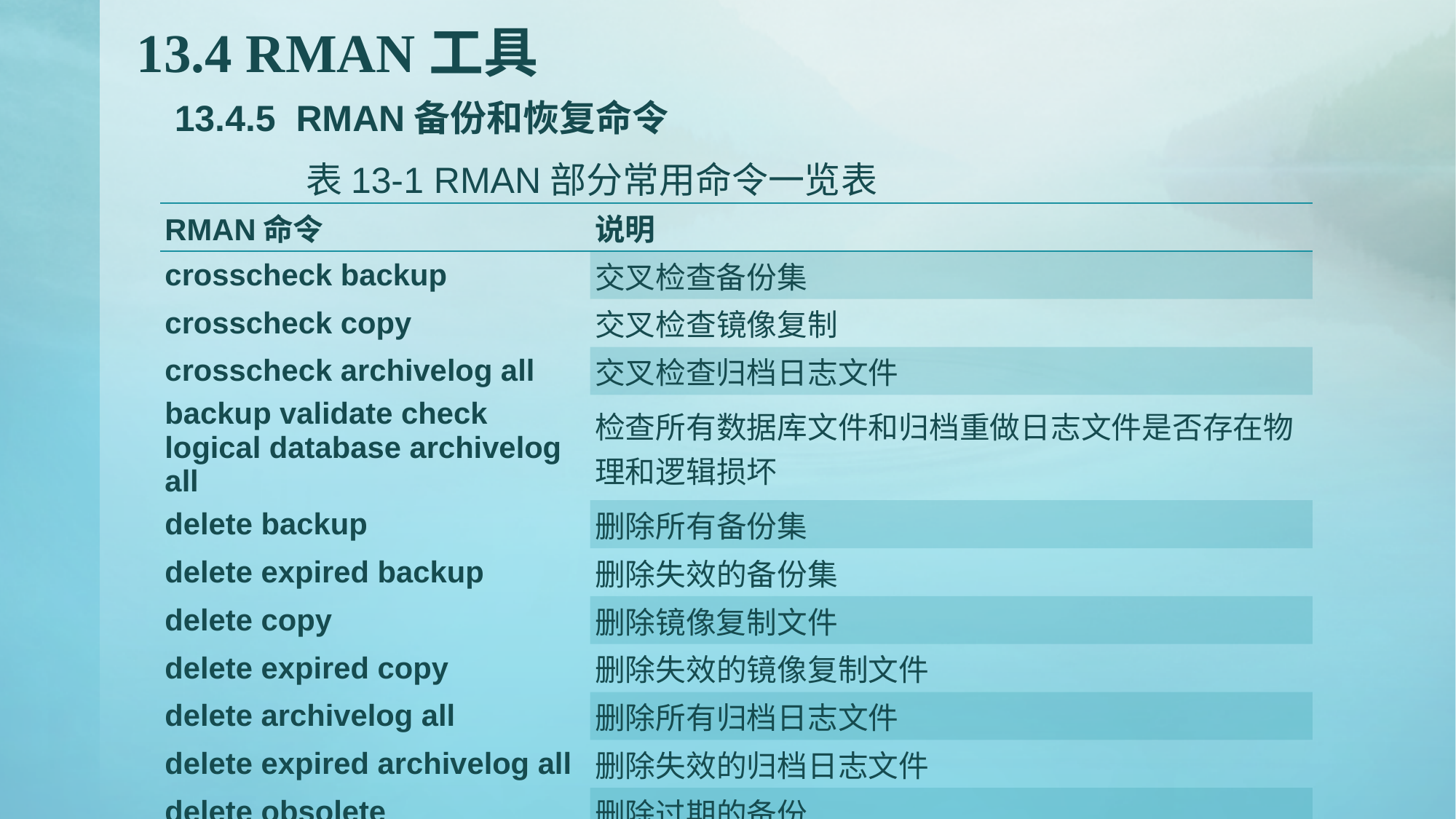

# 13.4 RMAN工具 13.4.5  RMAN备份和恢复命令
                     表13-1 RMAN部分常用命令一览表
| RMAN命令 | 说明 |
| --- | --- |
| crosscheck backup | 交叉检查备份集 |
| crosscheck copy | 交叉检查镜像复制 |
| crosscheck archivelog all | 交叉检查归档日志文件 |
| backup validate check logical database archivelog all | 检查所有数据库文件和归档重做日志文件是否存在物理和逻辑损坏 |
| delete backup | 删除所有备份集 |
| delete expired backup | 删除失效的备份集 |
| delete copy | 删除镜像复制文件 |
| delete expired copy | 删除失效的镜像复制文件 |
| delete archivelog all | 删除所有归档日志文件 |
| delete expired archivelog all | 删除失效的归档日志文件 |
| delete obsolete | 删除过期的备份 |